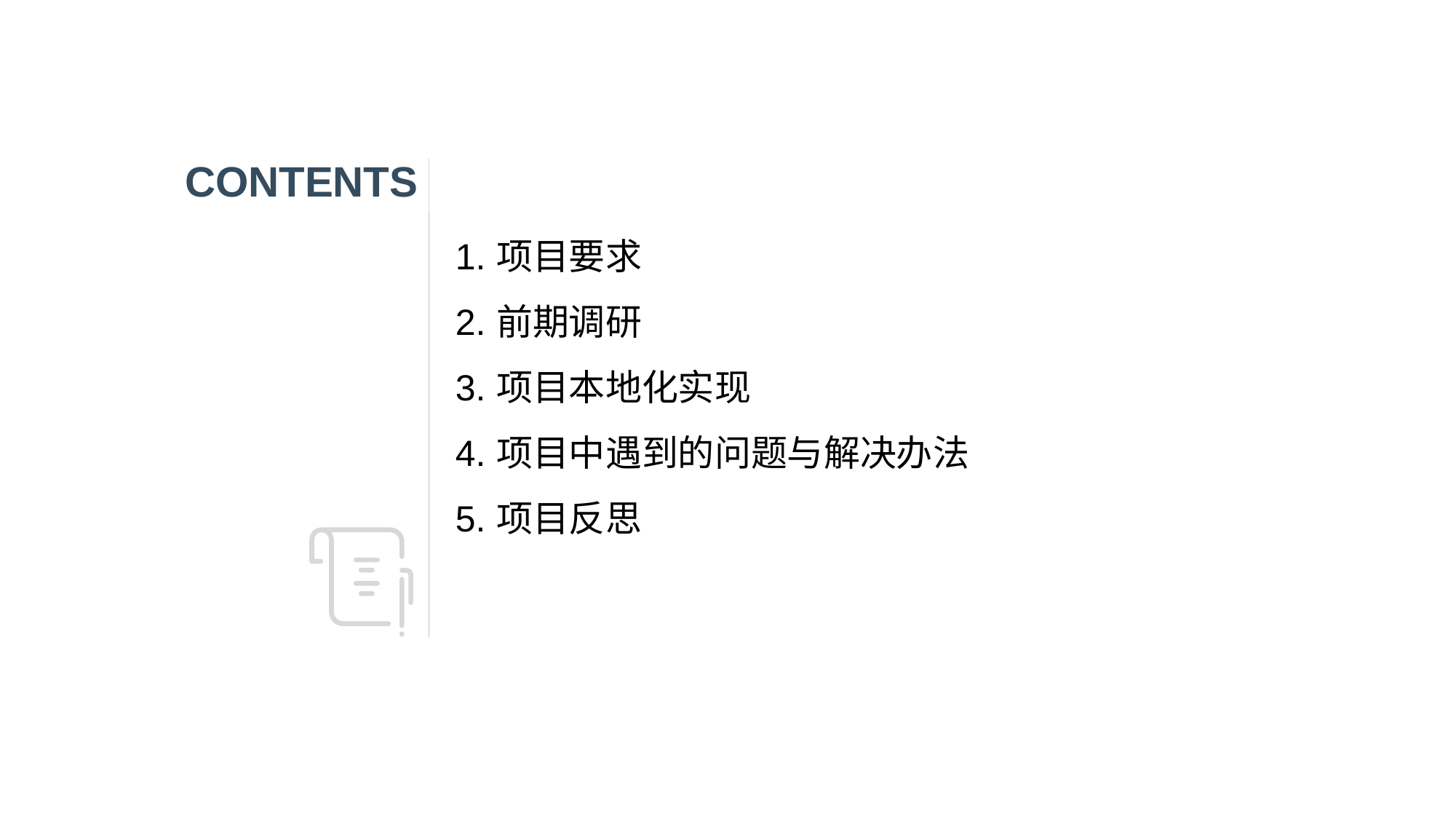

CONTENTS
项目要求
前期调研
项目本地化实现
项目中遇到的问题与解决办法
项目反思